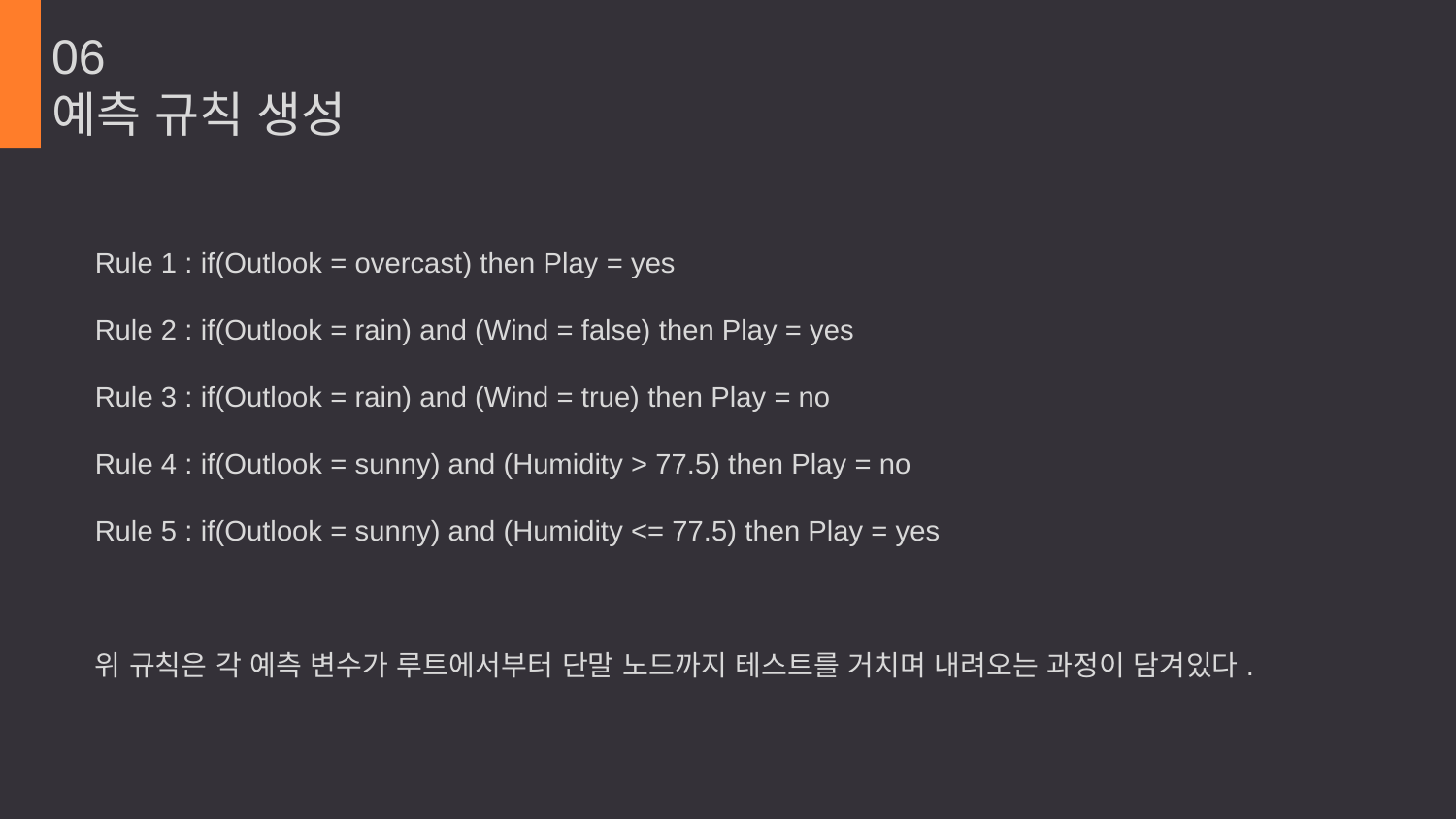

06
예측 규칙 생성
Rule 1 : if(Outlook = overcast) then Play = yes
Rule 2 : if(Outlook = rain) and (Wind = false) then Play = yes
Rule 3 : if(Outlook = rain) and (Wind = true) then Play = no
Rule 4 : if(Outlook = sunny) and (Humidity > 77.5) then Play = no
Rule 5 : if(Outlook = sunny) and (Humidity <= 77.5) then Play = yes

위 규칙은 각 예측 변수가 루트에서부터 단말 노드까지 테스트를 거치며 내려오는 과정이 담겨있다.